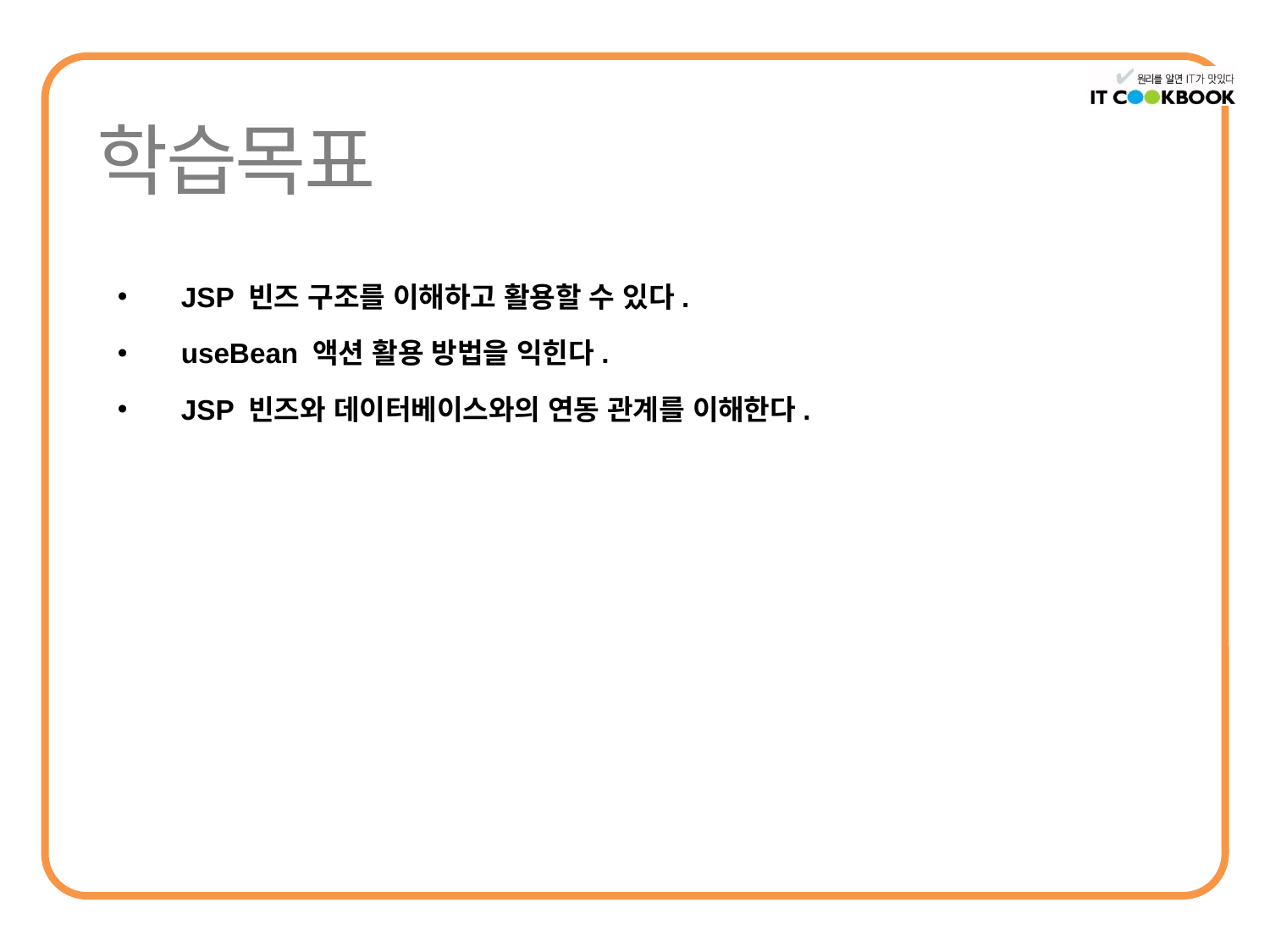

JSP 빈즈 구조를 이해하고 활용할 수 있다.
useBean 액션 활용 방법을 익힌다.
JSP 빈즈와 데이터베이스와의 연동 관계를 이해한다.